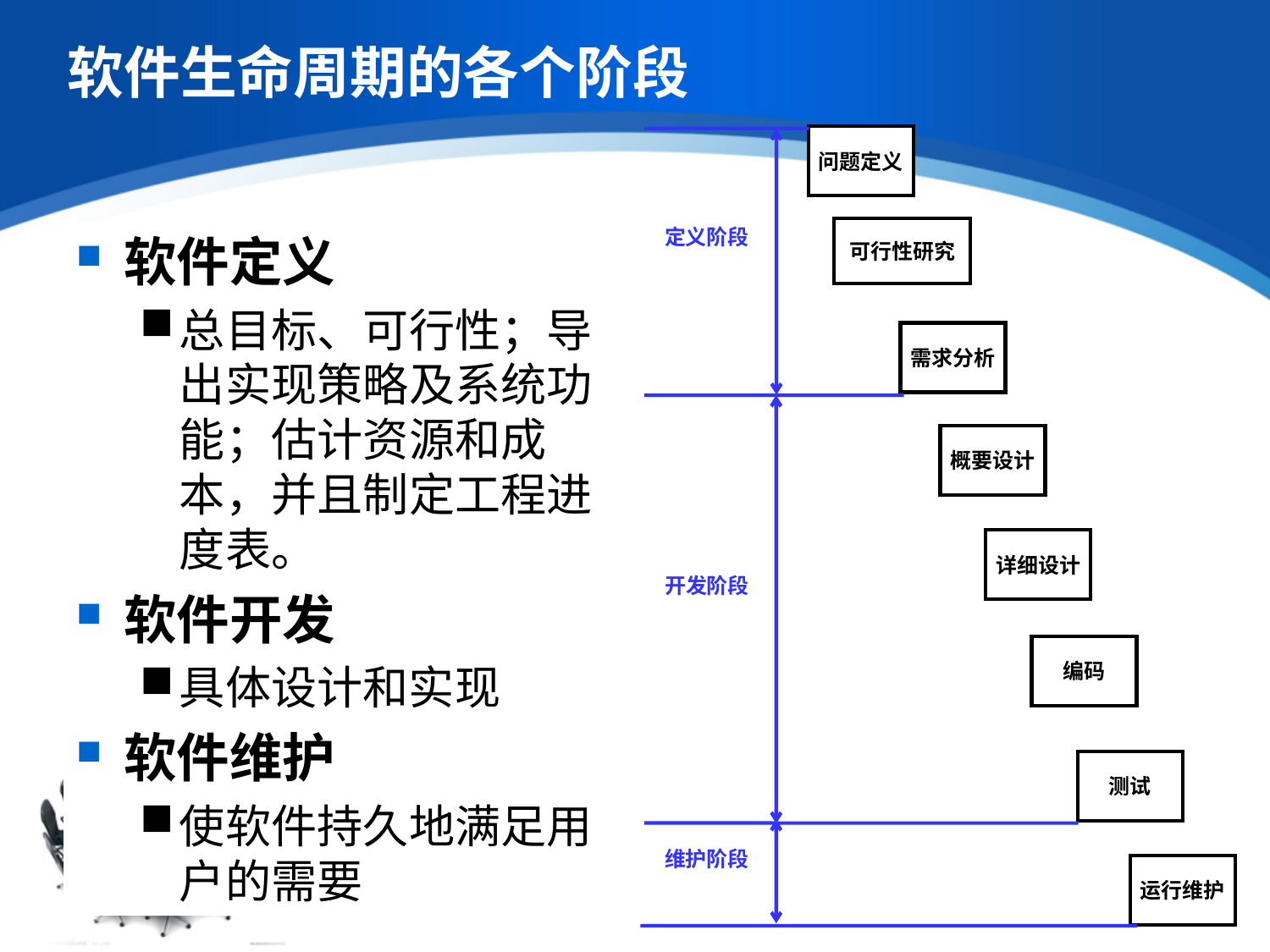

# 软件生命周期的各个阶段
问题定义

定义阶段
可行性研究
需求分析

概要设计
详细设计
开发阶段
编码
测试

维护阶段
运行维护

软件定义
总目标、可行性；导出实现策略及系统功能；估计资源和成本，并且制定工程进度表。
软件开发
具体设计和实现
软件维护
使软件持久地满足用户的需要